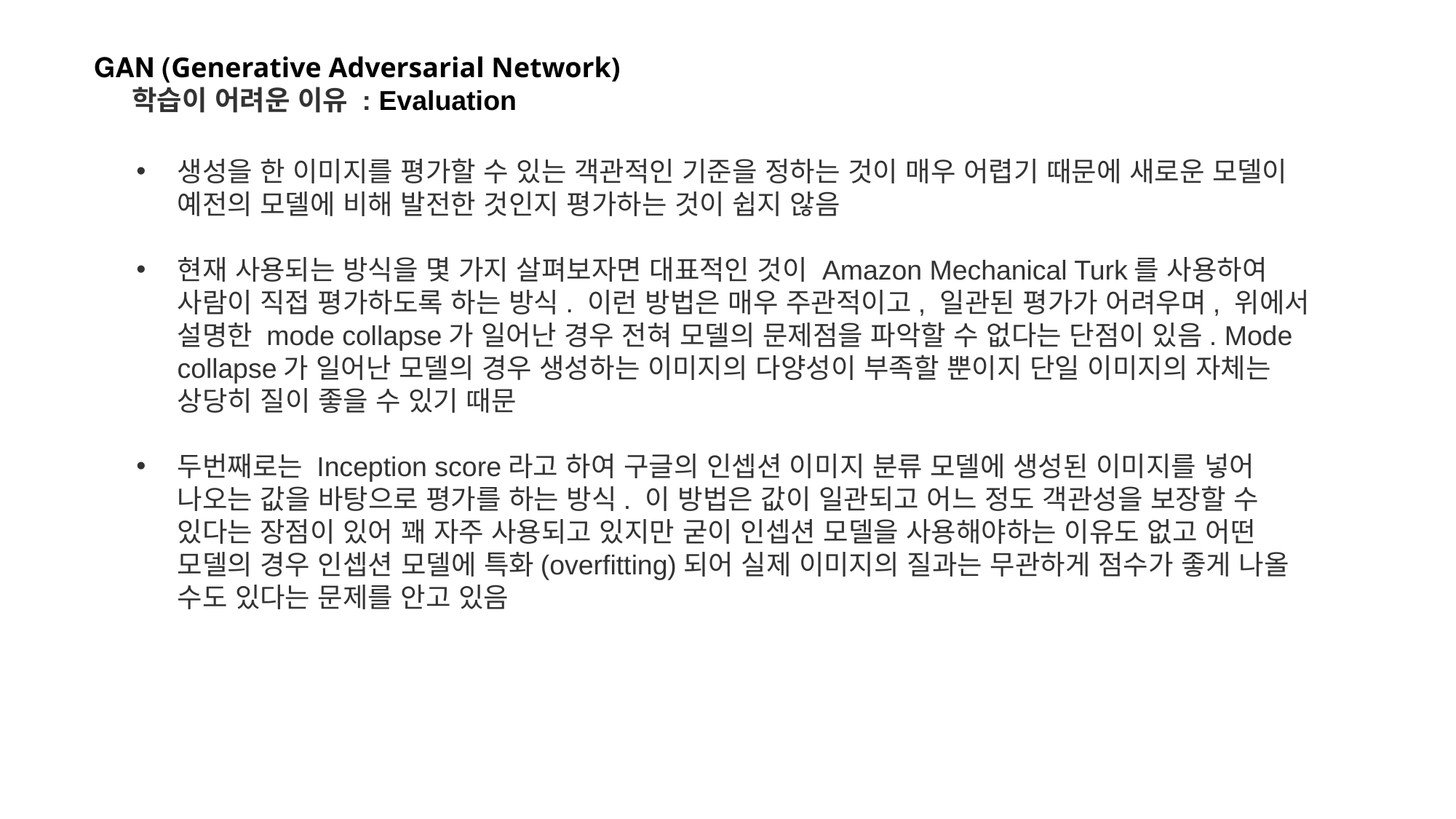

GAN (Generative Adversarial Network)
     학습이 어려운 이유 : Evaluation
생성을 한 이미지를 평가할 수 있는 객관적인 기준을 정하는 것이 매우 어렵기 때문에 새로운 모델이 예전의 모델에 비해 발전한 것인지 평가하는 것이 쉽지 않음

현재 사용되는 방식을 몇 가지 살펴보자면 대표적인 것이 Amazon Mechanical Turk를 사용하여 사람이 직접 평가하도록 하는 방식. 이런 방법은 매우 주관적이고, 일관된 평가가 어려우며, 위에서 설명한 mode collapse가 일어난 경우 전혀 모델의 문제점을 파악할 수 없다는 단점이 있음. Mode collapse가 일어난 모델의 경우 생성하는 이미지의 다양성이 부족할 뿐이지 단일 이미지의 자체는 상당히 질이 좋을 수 있기 때문

두번째로는 Inception score라고 하여 구글의 인셉션 이미지 분류 모델에 생성된 이미지를 넣어 나오는 값을 바탕으로 평가를 하는 방식. 이 방법은 값이 일관되고 어느 정도 객관성을 보장할 수 있다는 장점이 있어 꽤 자주 사용되고 있지만 굳이 인셉션 모델을 사용해야하는 이유도 없고 어떤 모델의 경우 인셉션 모델에 특화(overfitting)되어 실제 이미지의 질과는 무관하게 점수가 좋게 나올 수도 있다는 문제를 안고 있음